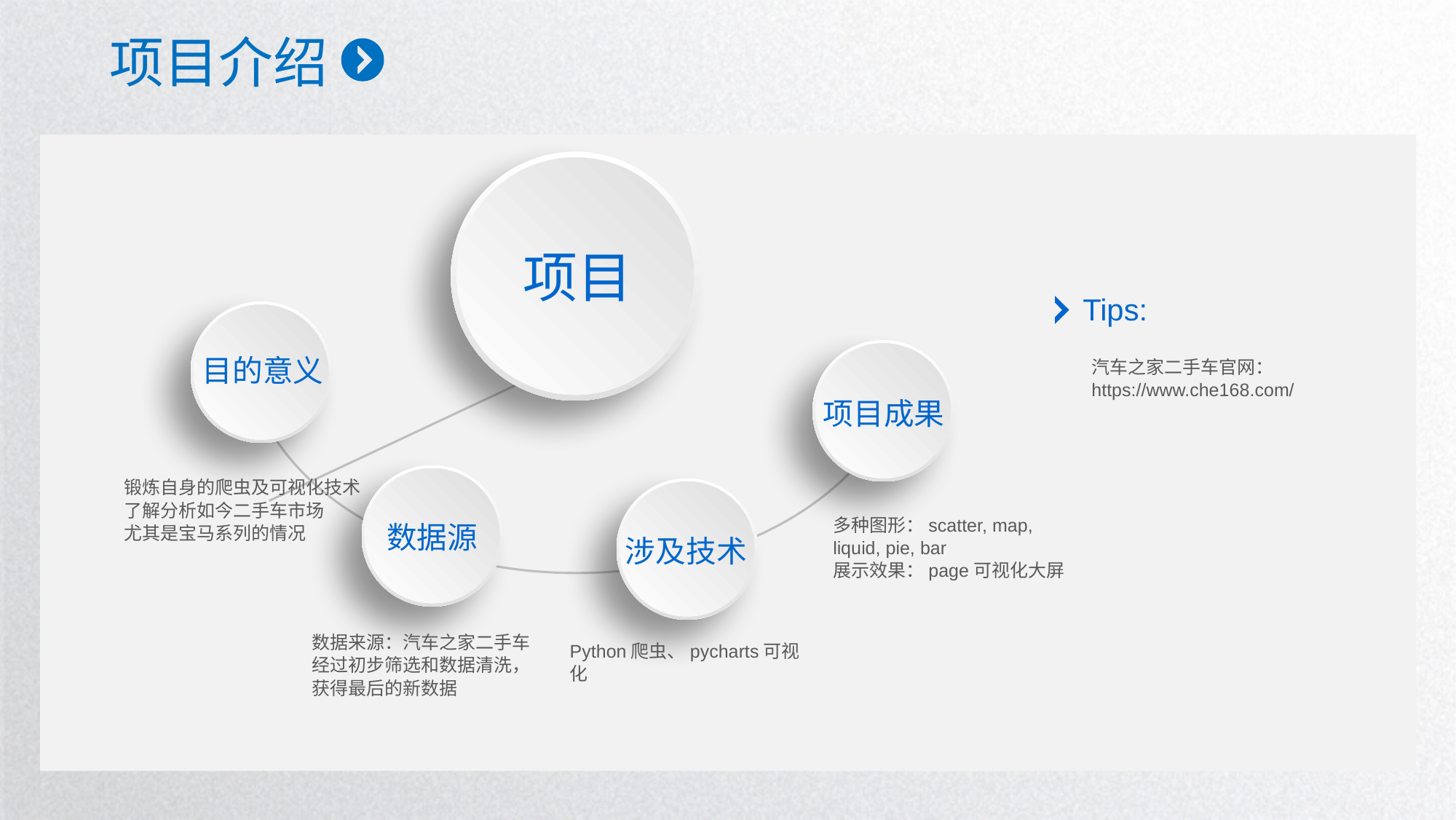

项目介绍

项目
Tips:

目的意义
汽车之家二手车官网：
https://www.che168.com/
项目成果

锻炼自身的爬虫及可视化技术
了解分析如今二手车市场
尤其是宝马系列的情况

多种图形：scatter, map, liquid, pie, bar
展示效果：page可视化大屏
数据源
涉及技术

数据来源：汽车之家二手车
经过初步筛选和数据清洗，
获得最后的新数据
Python爬虫、pycharts可视化